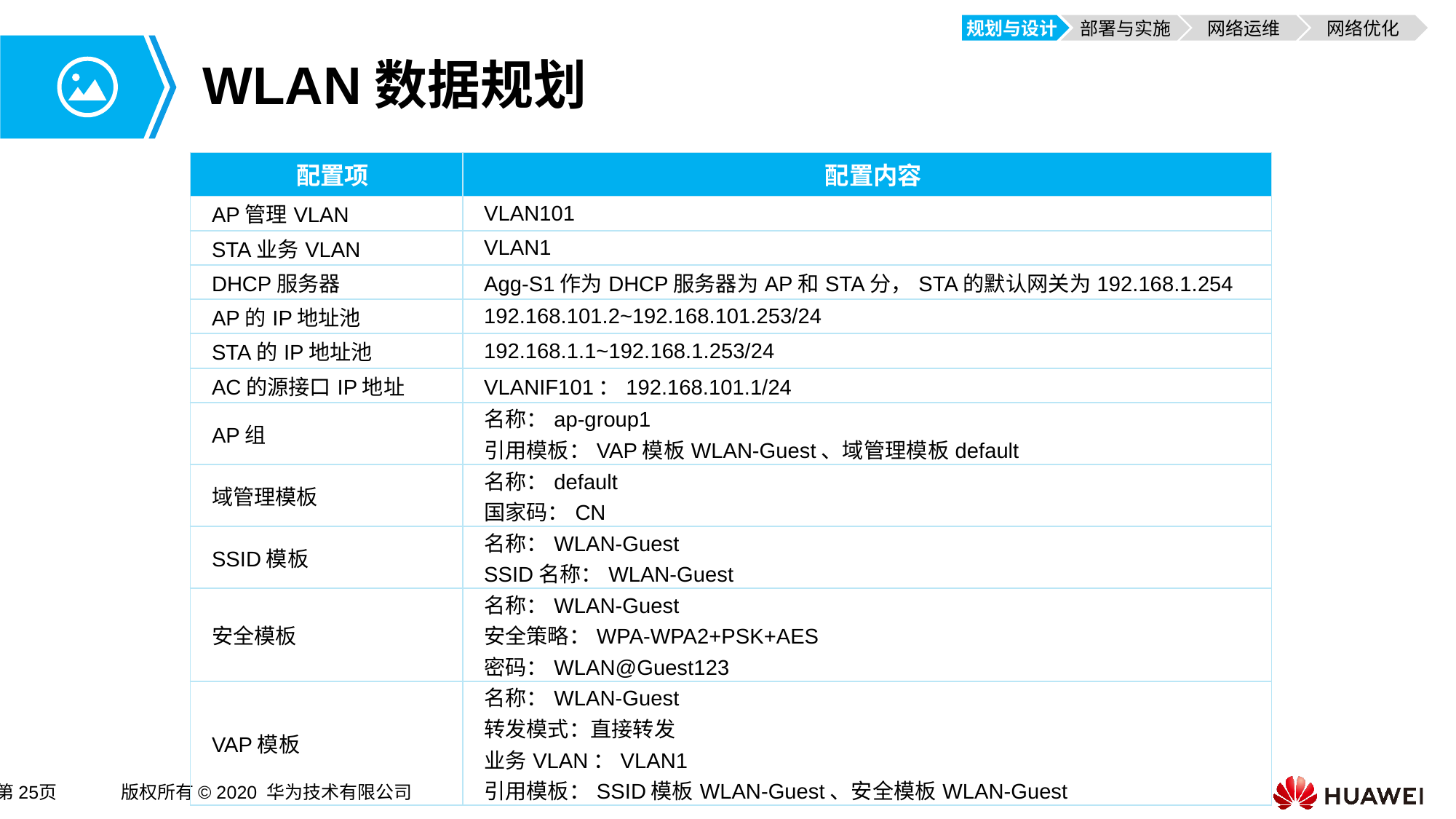

规划与设计
部署与实施
网络运维
网络优化
# WLAN数据规划
| 配置项 | 配置内容 |
| --- | --- |
| AP管理VLAN | VLAN101 |
| STA业务VLAN | VLAN1 |
| DHCP服务器 | Agg-S1作为DHCP服务器为AP和STA分，STA的默认网关为192.168.1.254 |
| AP的IP地址池 | 192.168.101.2~192.168.101.253/24 |
| STA的IP地址池 | 192.168.1.1~192.168.1.253/24 |
| AC的源接口IP地址 | VLANIF101：192.168.101.1/24 |
| AP组 | 名称：ap-group1 引用模板：VAP模板WLAN-Guest、域管理模板default |
| 域管理模板 | 名称：default 国家码：CN |
| SSID模板 | 名称：WLAN-Guest SSID名称：WLAN-Guest |
| 安全模板 | 名称：WLAN-Guest 安全策略：WPA-WPA2+PSK+AES 密码：WLAN@Guest123 |
| VAP模板 | 名称：WLAN-Guest 转发模式：直接转发 业务VLAN：VLAN1 引用模板：SSID模板WLAN-Guest、安全模板WLAN-Guest |